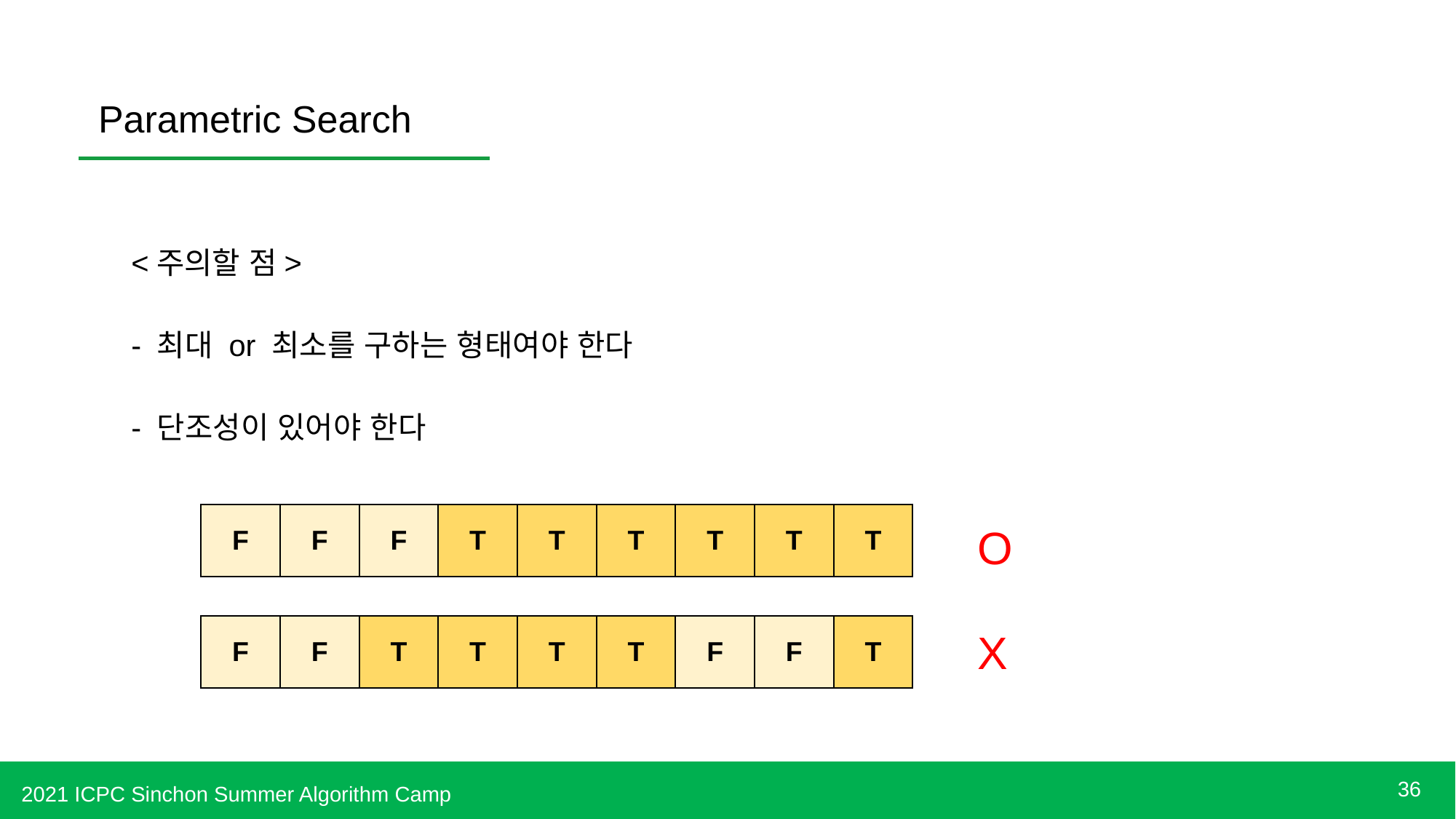

Parametric Search
<주의할 점>
- 최대 or 최소를 구하는 형태여야 한다
- 단조성이 있어야 한다
| F | F | F | T | T | T | T | T | T |
| --- | --- | --- | --- | --- | --- | --- | --- | --- |
O
| F | F | T | T | T | T | F | F | T |
| --- | --- | --- | --- | --- | --- | --- | --- | --- |
X

36
2021 ICPC Sinchon Summer Algorithm Camp